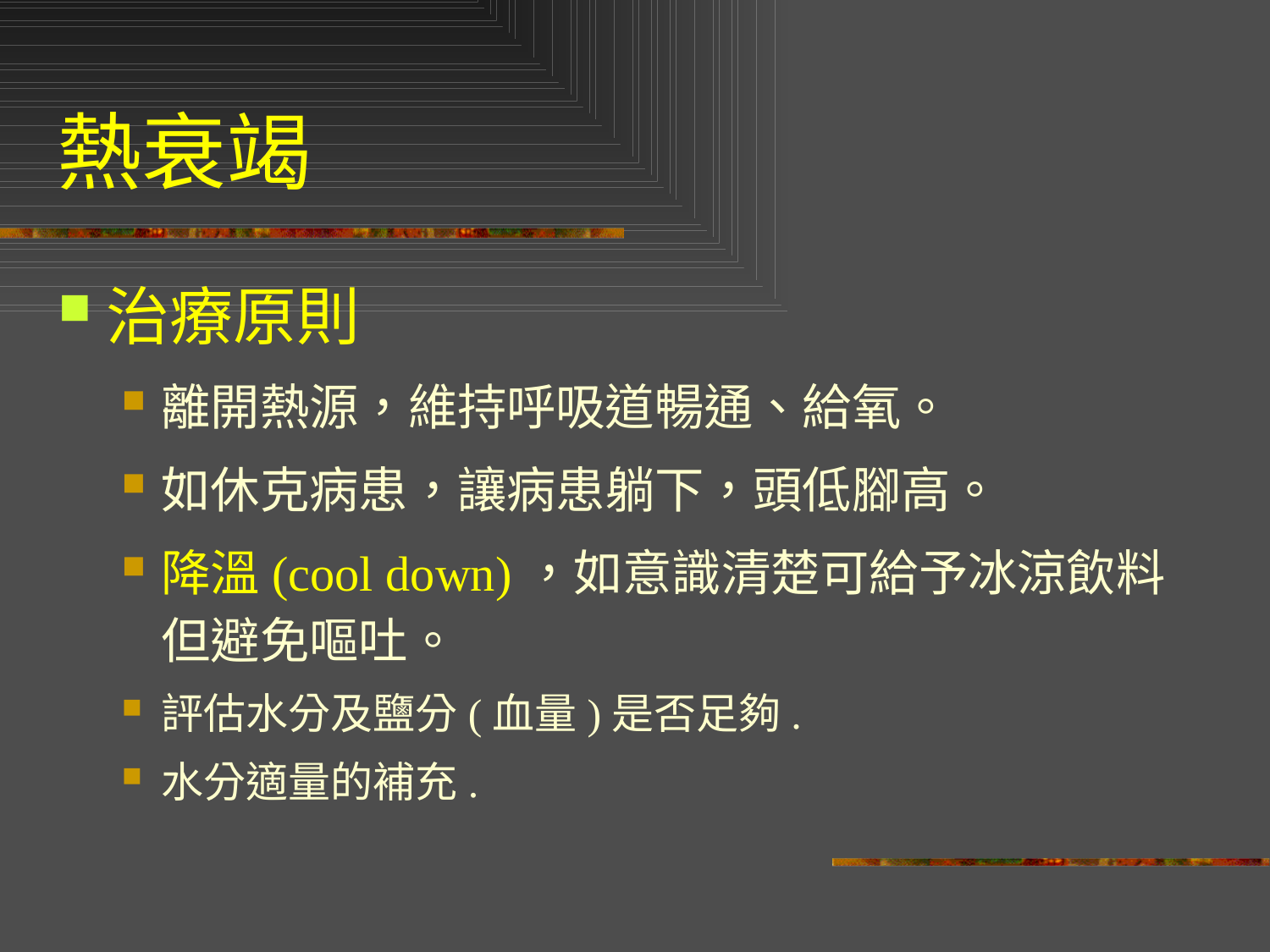

# 熱衰竭
治療原則
離開熱源，維持呼吸道暢通、給氧。
如休克病患，讓病患躺下，頭低腳高。
降溫(cool down)，如意識清楚可給予冰涼飲料但避免嘔吐。
評估水分及鹽分(血量)是否足夠.
水分適量的補充.